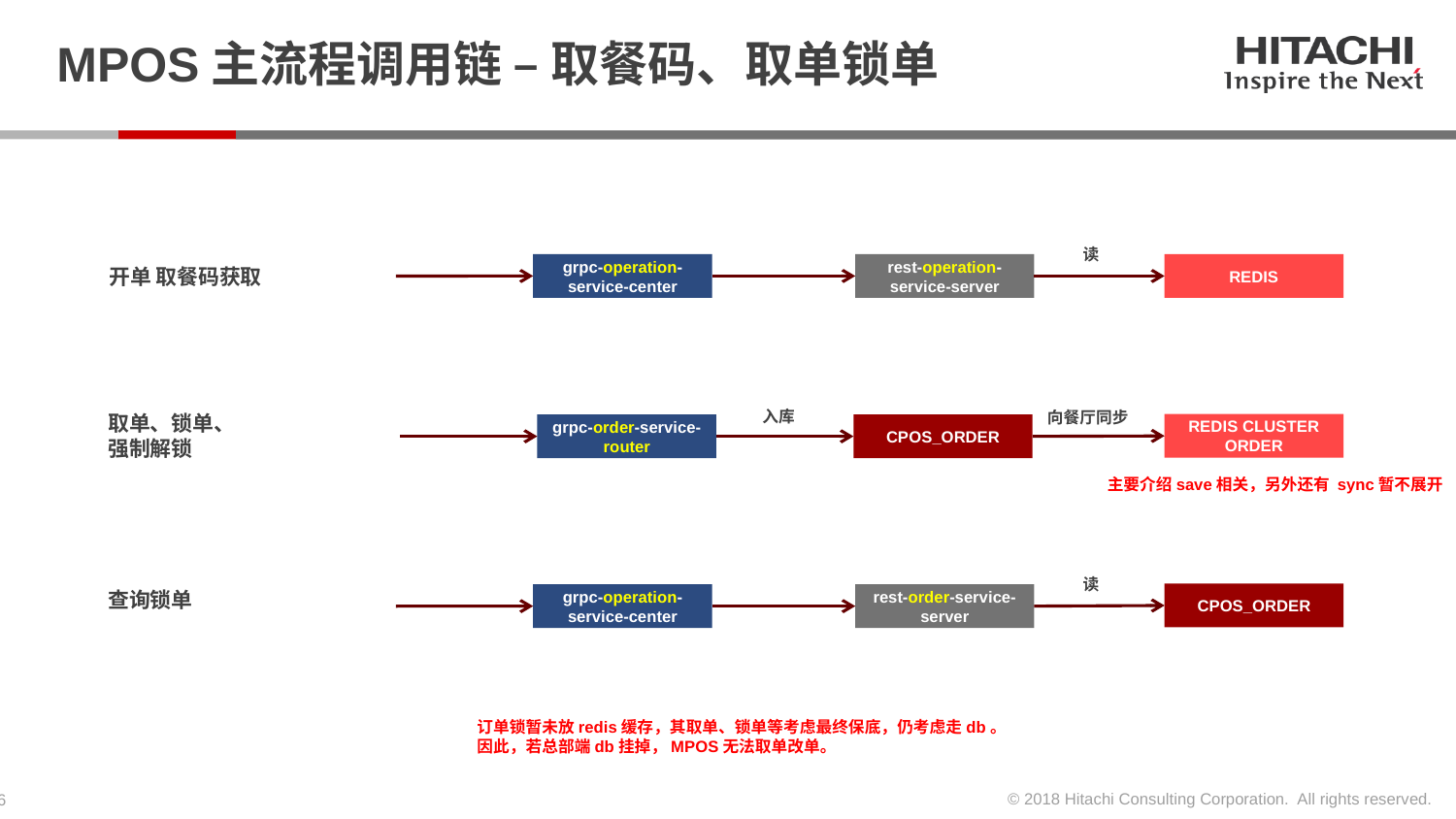

# MPOS主流程调用链 – 取餐码、取单锁单
读
grpc-operation-service-center
rest-operation-service-server
REDIS
开单 取餐码获取
入库
向餐厅同步
取单、锁单、
强制解锁
REDIS CLUSTER
ORDER
grpc-order-service-router
CPOS_ORDER
主要介绍save相关，另外还有 sync暂不展开
读
查询锁单
CPOS_ORDER
grpc-operation-service-center
rest-order-service-server
订单锁暂未放redis缓存，其取单、锁单等考虑最终保底，仍考虑走db。
因此，若总部端db挂掉，MPOS无法取单改单。